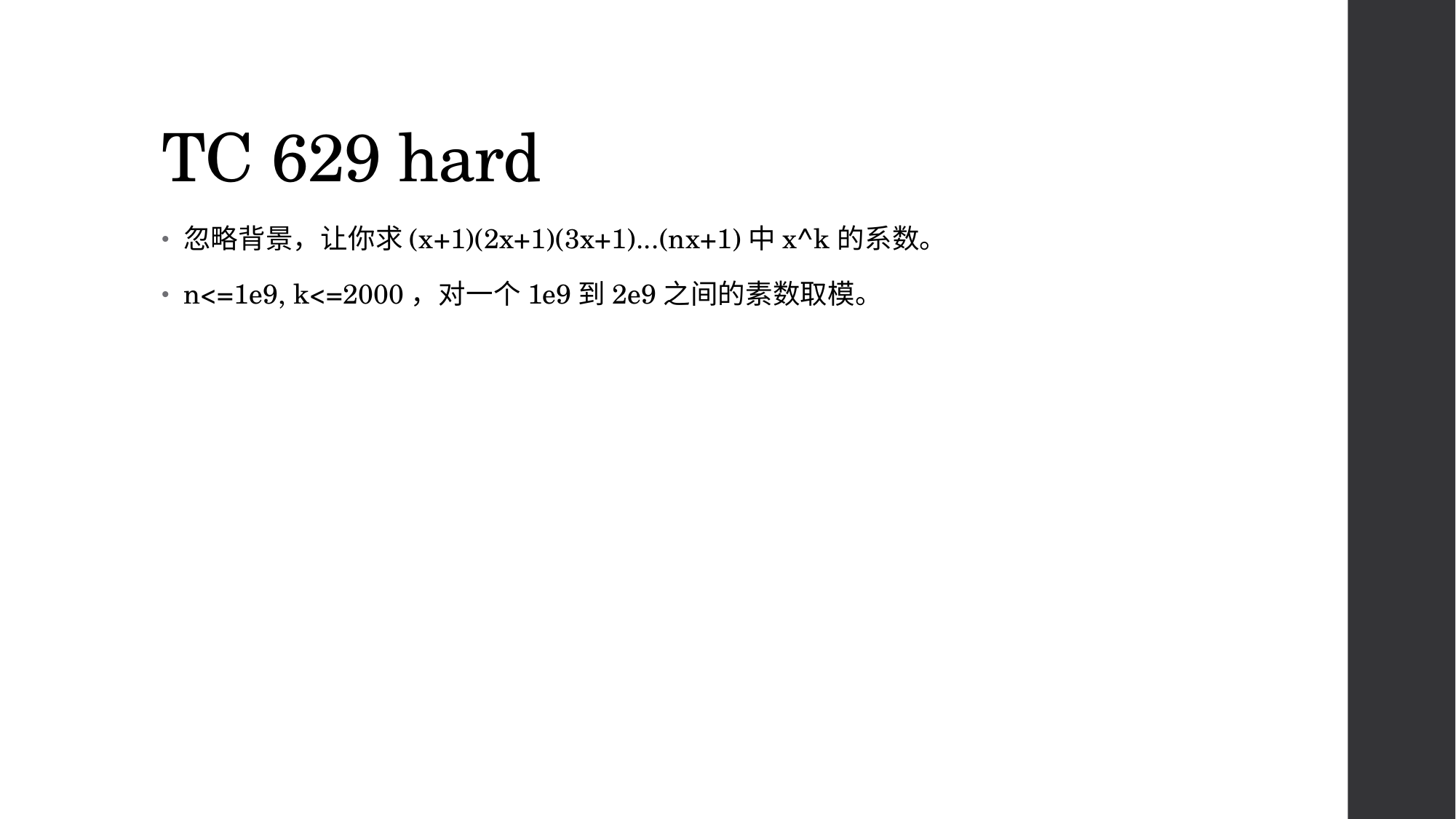

# TC 629 hard
忽略背景，让你求(x+1)(2x+1)(3x+1)...(nx+1)中x^k的系数。
n<=1e9, k<=2000，对一个1e9到2e9之间的素数取模。